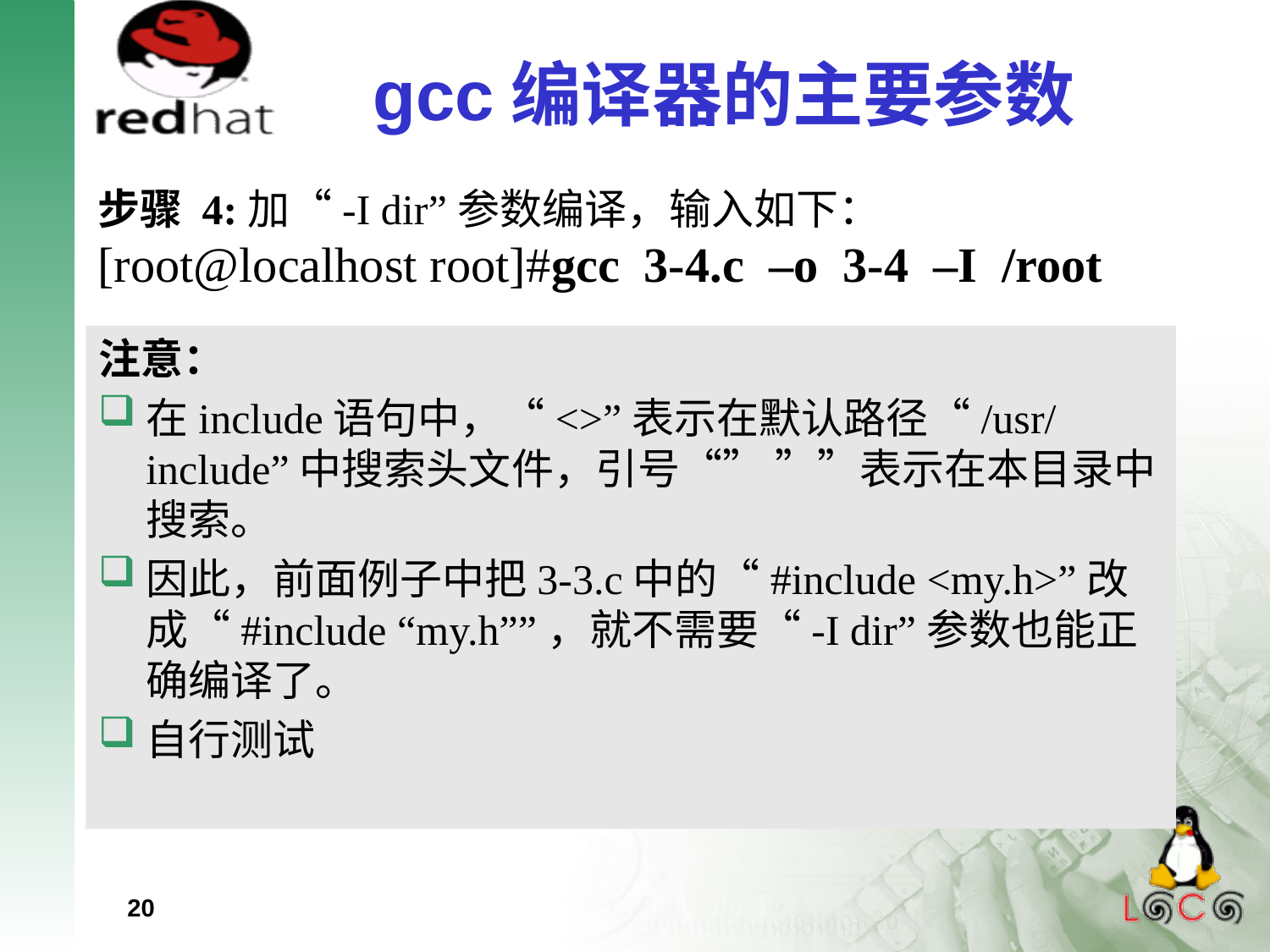

gcc编译器的主要参数
步骤 4:加“-I dir”参数编译，输入如下：
[root@localhost root]#gcc  3-4.c  –o  3-4  –I  /root
注意：
在include语句中，“<>”表示在默认路径“/usr/include”中搜索头文件，引号“” ””表示在本目录中搜索。
因此，前面例子中把3-3.c中的“#include <my.h>”改成“#include “my.h””，就不需要“-I dir”参数也能正确编译了。
自行测试

20